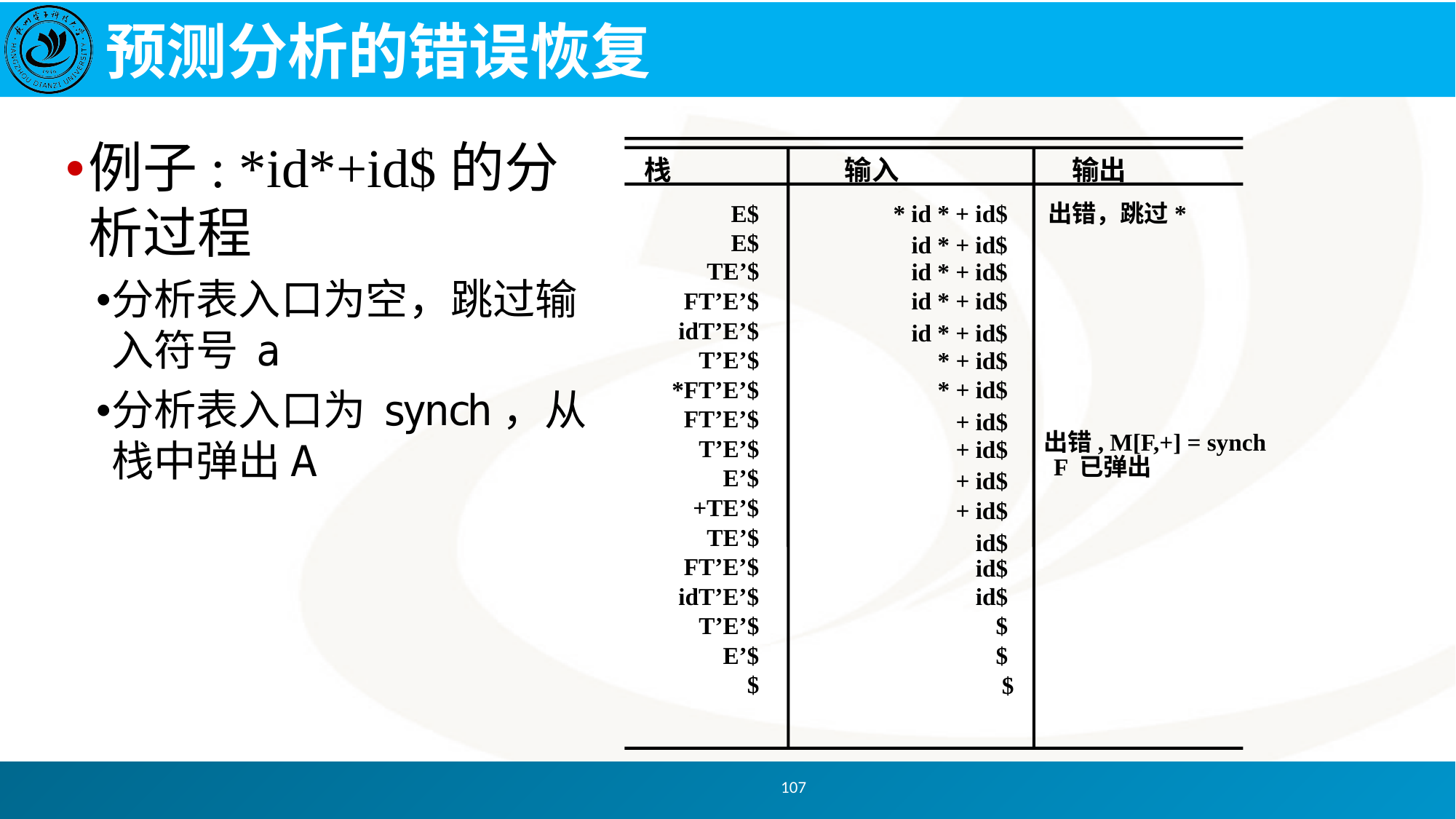

# 预测分析的错误恢复
例子: *id*+id$的分析过程
分析表入口为空，跳过输入符号 a
分析表入口为 synch，从栈中弹出A

栈

输入

输出

E$
E$
TE’$
FT’E’$
idT’E’$
T’E’$
*FT’E’$
FT’E’$
T’E’$
E’$
+TE’$
TE’$
FT’E’$
idT’E’$
T’E’$
E’$
$
* id * + id$
 id * + id$
 id * + id$
 id * + id$
 id * + id$
 * + id$
 * + id$
+ id$
+ id$
+ id$
+ id$
 id$
 id$
 id$
$
$
$
出错，跳过*

出错, M[F,+] = synch
F 已弹出
107